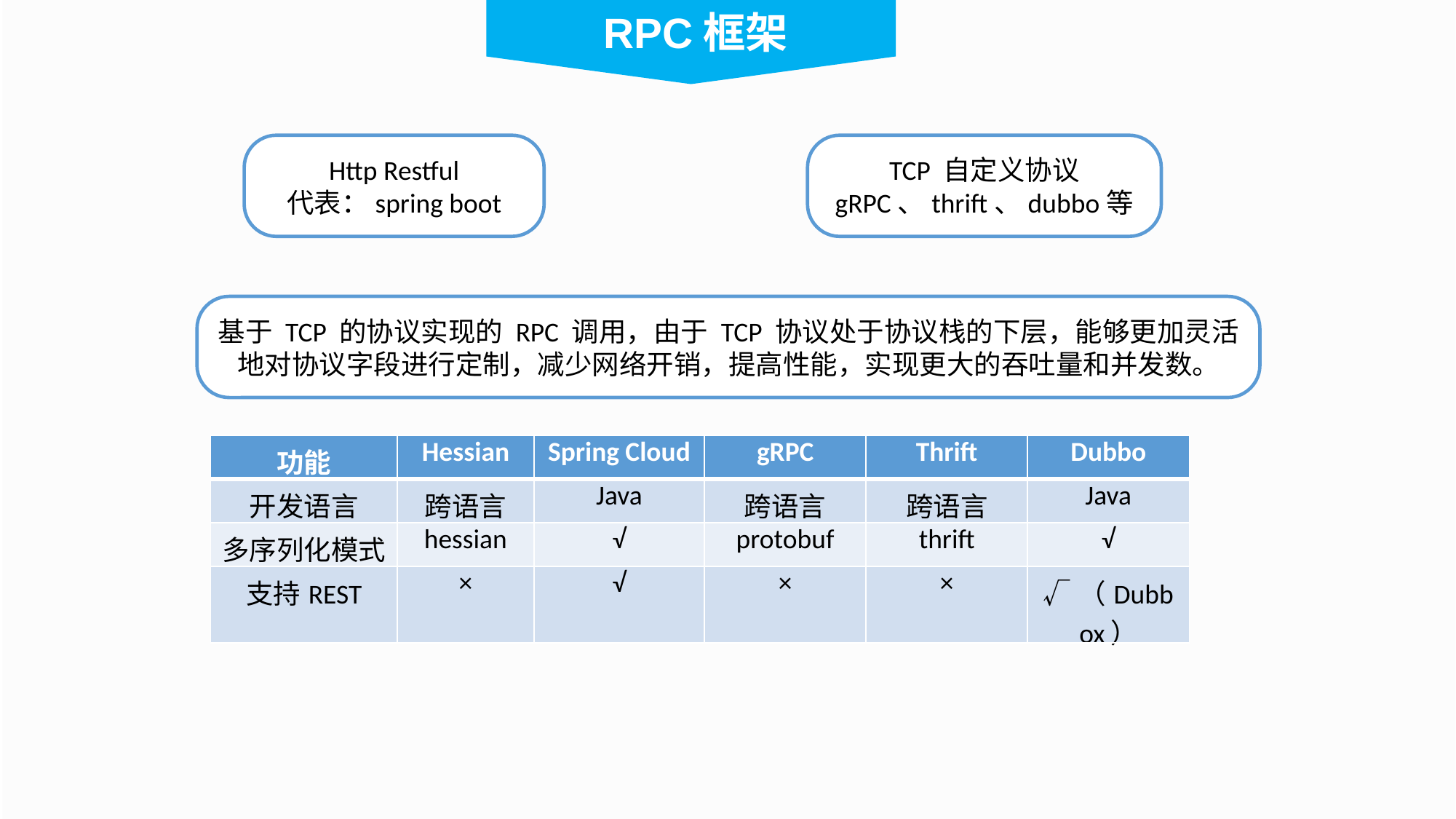

RPC框架
Http Restful
代表：spring boot
TCP 自定义协议
gRPC、thrift、dubbo等
基于 TCP 的协议实现的 RPC 调用，由于 TCP 协议处于协议栈的下层，能够更加灵活地对协议字段进行定制，减少网络开销，提高性能，实现更大的吞吐量和并发数。
| 功能 | Hessian | Spring Cloud | gRPC | Thrift | Dubbo |
| --- | --- | --- | --- | --- | --- |
| 开发语言 | 跨语言 | Java | 跨语言 | 跨语言 | Java |
| 多序列化模式 | hessian | √ | protobuf | thrift | √ |
| 支持REST | × | √ | × | × | √（Dubbox） |